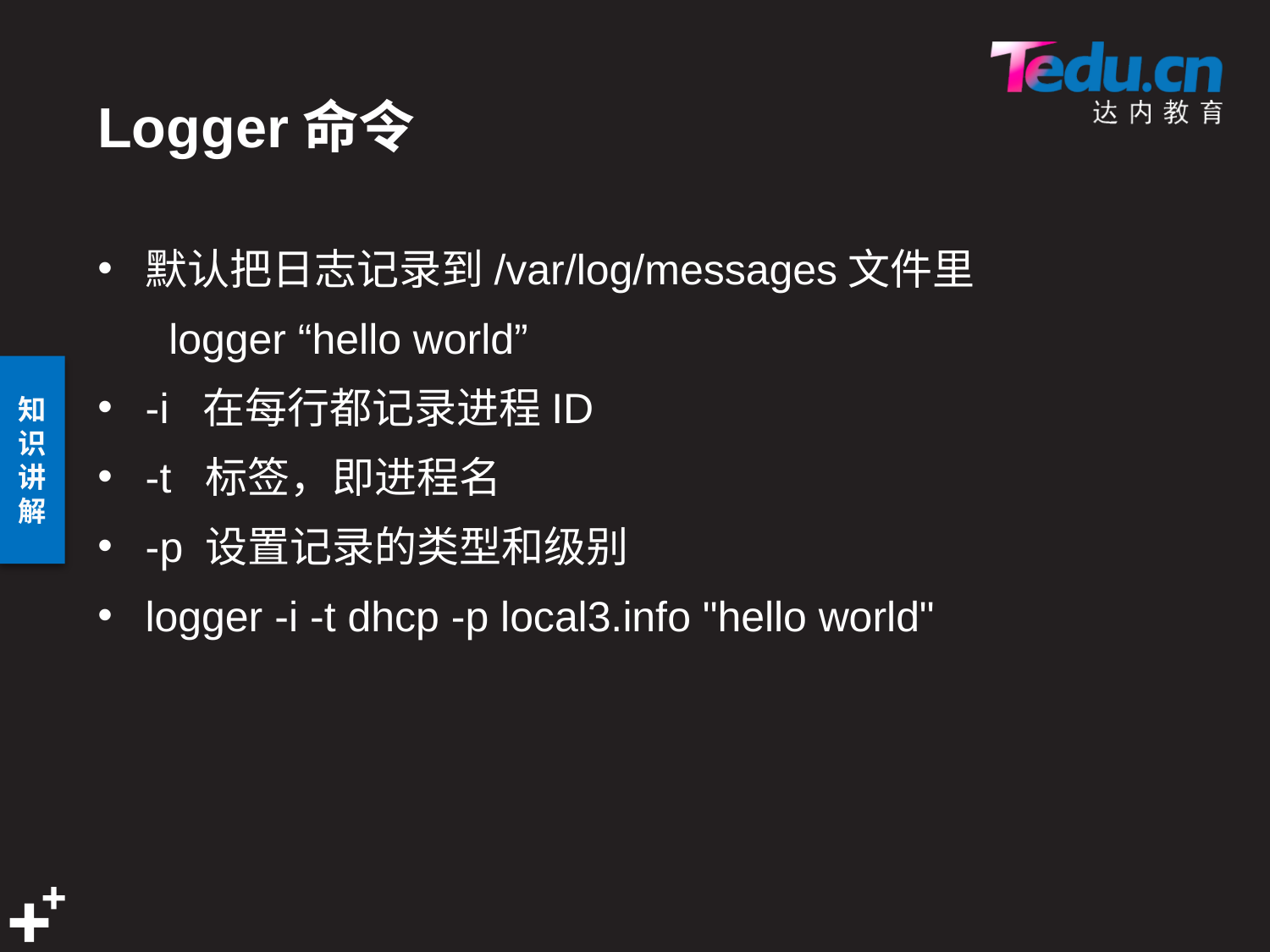

# Logger命令
默认把日志记录到/var/log/messages文件里
      logger “hello world”
-i  在每行都记录进程ID
-t  标签，即进程名
-p 设置记录的类型和级别
logger -i -t dhcp -p local3.info "hello world"